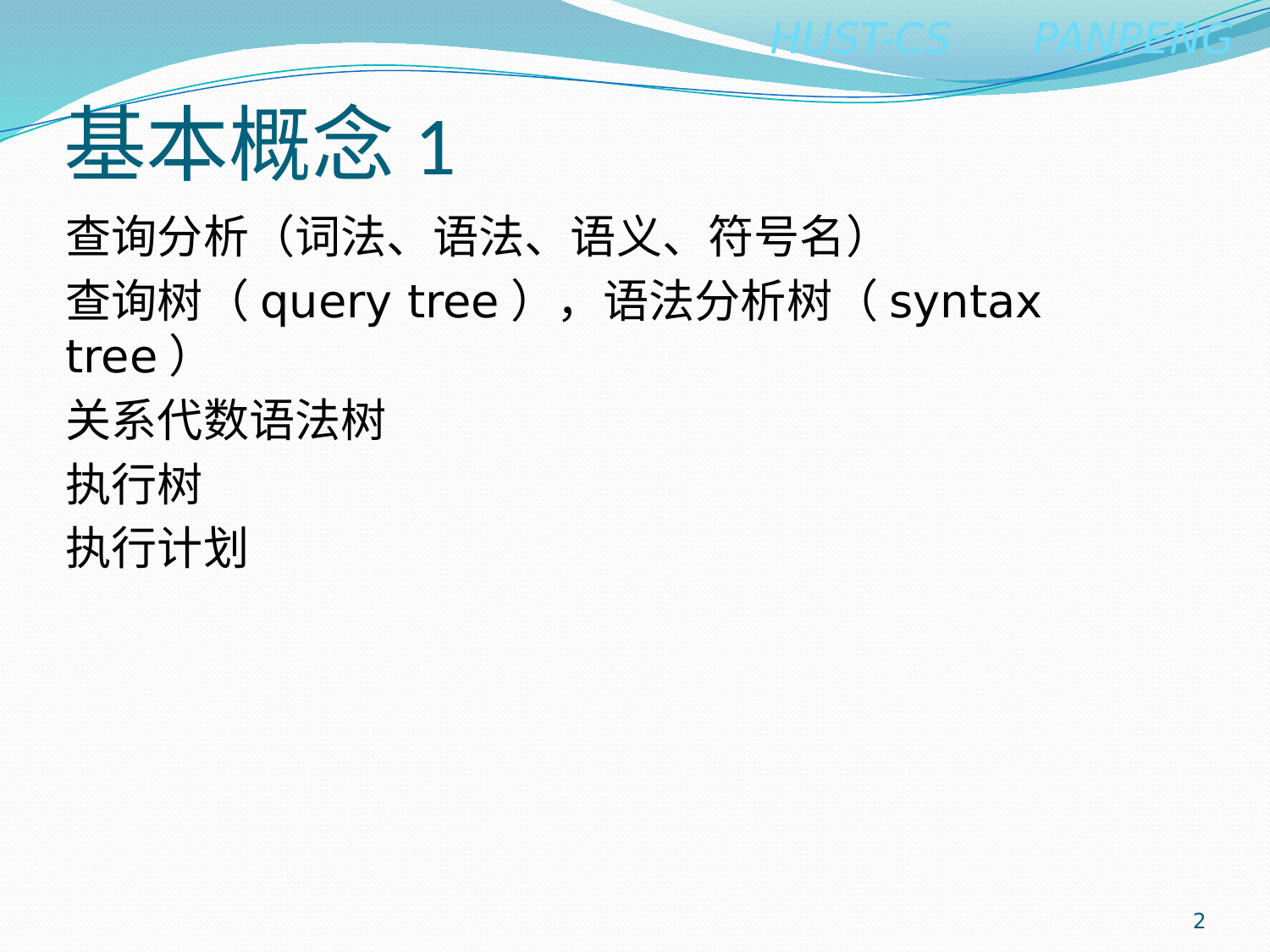

# 基本概念1
查询分析（词法、语法、语义、符号名）
查询树（query tree），语法分析树（syntax tree）
关系代数语法树
执行树
执行计划
2